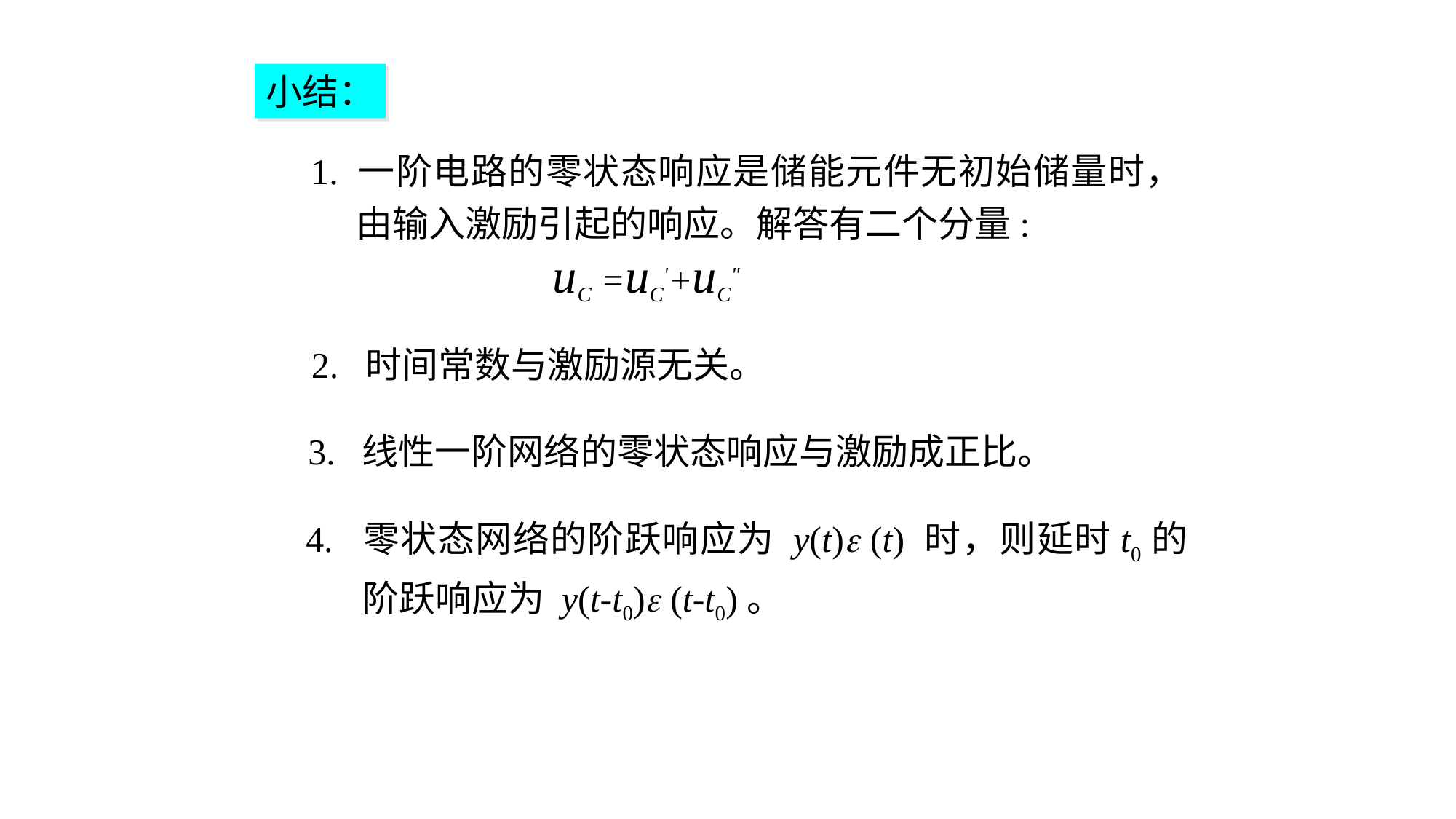

小结：
1. 一阶电路的零状态响应是储能元件无初始储量时，由输入激励引起的响应。解答有二个分量:
uC =uC'+uC"
2.  时间常数与激励源无关。
3.  线性一阶网络的零状态响应与激励成正比。
4.  零状态网络的阶跃响应为 y(t)ε (t) 时，则延时t0的阶跃响应为 y(t-t0)ε (t-t0)。